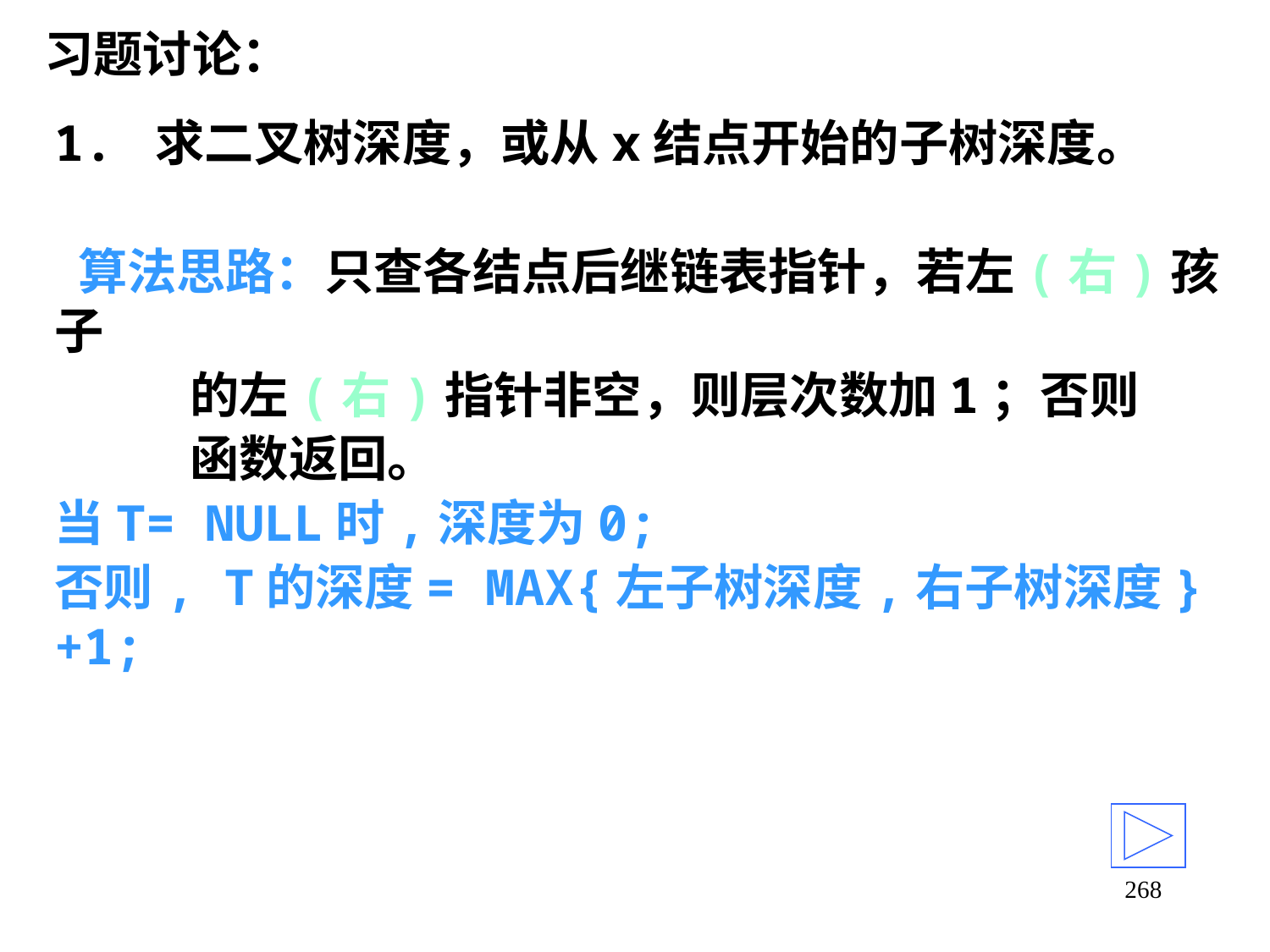

# 习题讨论：
1. 求二叉树深度，或从x结点开始的子树深度。

 算法思路：只查各结点后继链表指针，若左(右)孩子
           的左(右)指针非空，则层次数加1；否则
           函数返回。
当T= NULL时,深度为0;
否则, T的深度= MAX{左子树深度,右子树深度}+1;

268